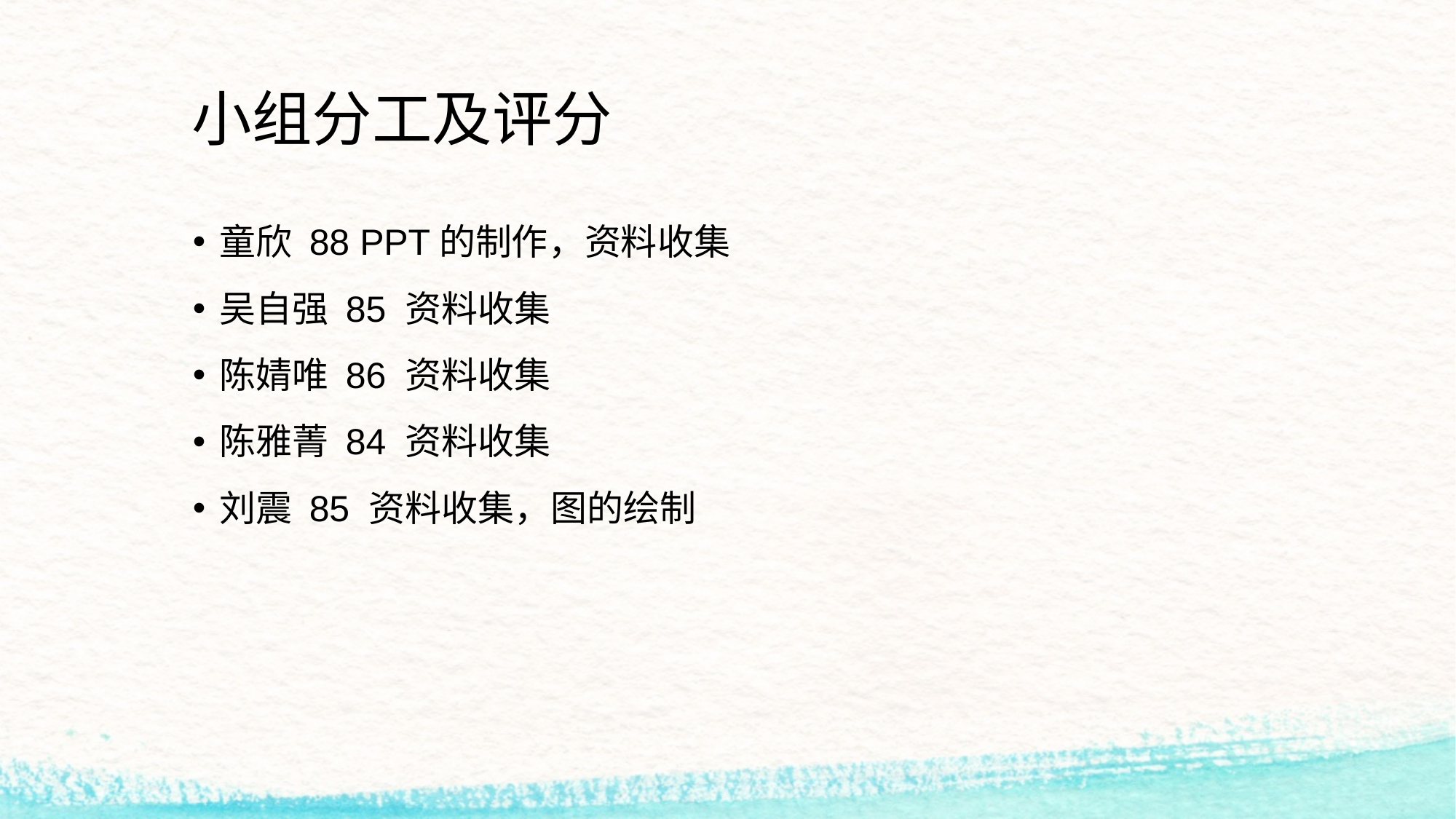

# 小组分工及评分
童欣 88 PPT的制作，资料收集
吴自强 85 资料收集
陈婧唯 86 资料收集
陈雅菁 84 资料收集
刘震 85 资料收集，图的绘制